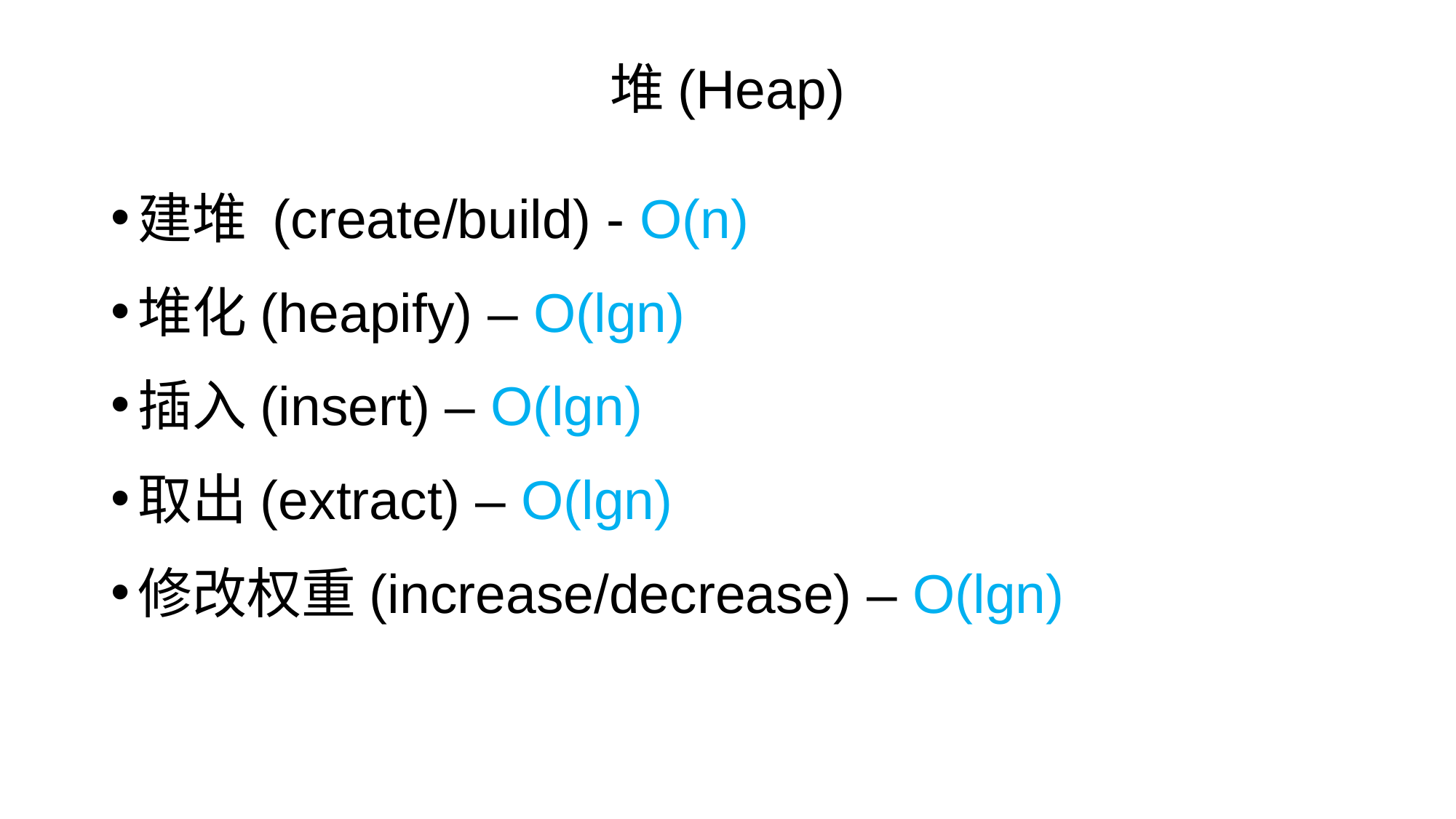

# 堆(Heap)
建堆 (create/build) - O(n)
堆化(heapify) – O(lgn)
插入(insert) – O(lgn)
取出(extract) – O(lgn)
修改权重(increase/decrease) – O(lgn)